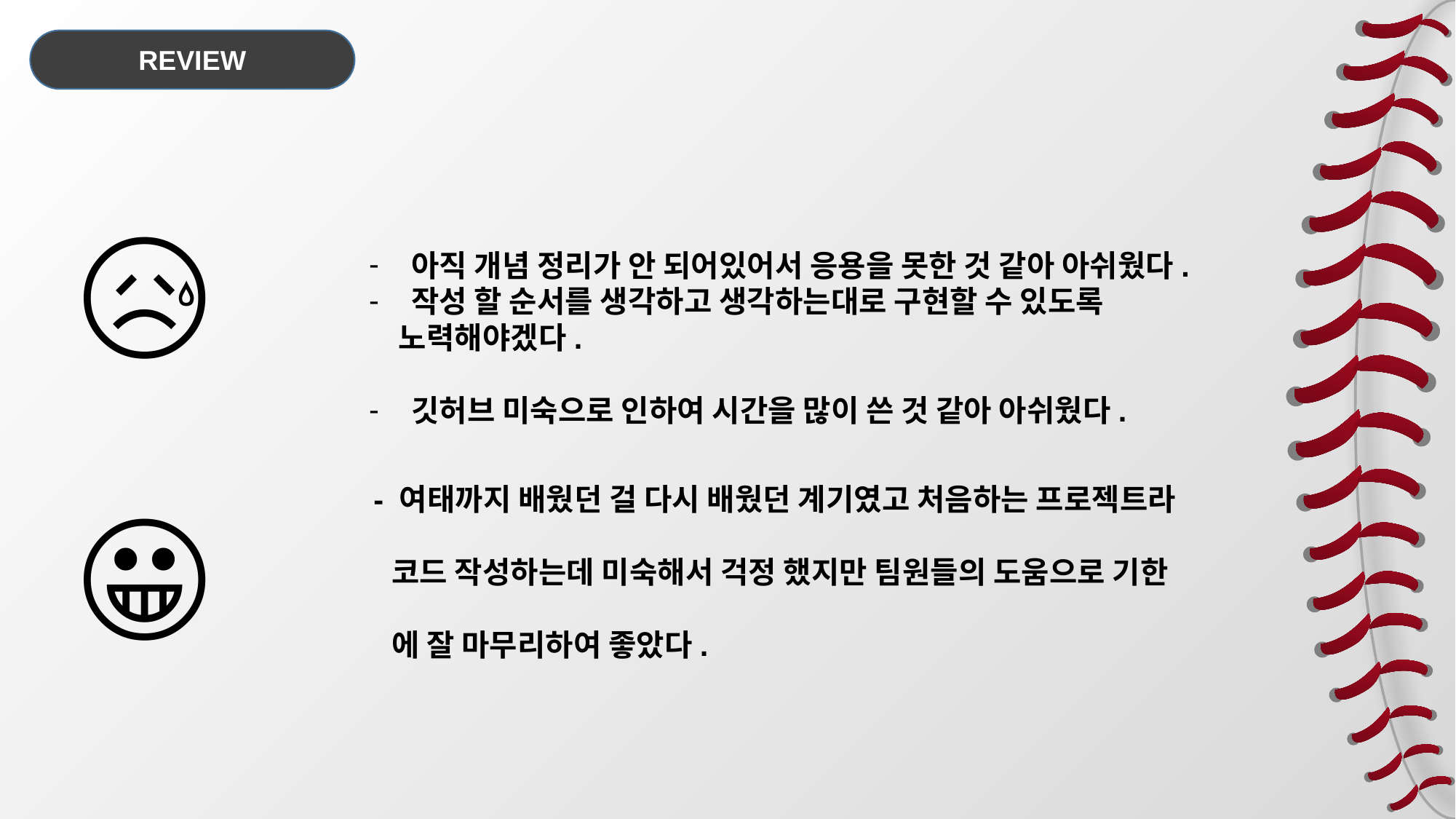

REVIEW
😥

아직 개념 정리가 안 되어있어서 응용을 못한 것 같아 아쉬웠다.
작성 할 순서를 생각하고 생각하는대로 구현할 수 있도록
     노력해야겠다.

깃허브 미숙으로 인하여 시간을 많이 쓴 것 같아 아쉬웠다.

  - 여태까지 배웠던 걸 다시 배웠던 계기였고 처음하는 프로젝트라

    코드 작성하는데 미숙해서 걱정 했지만 팀원들의 도움으로 기한

    에 잘 마무리하여 좋았다.

😀